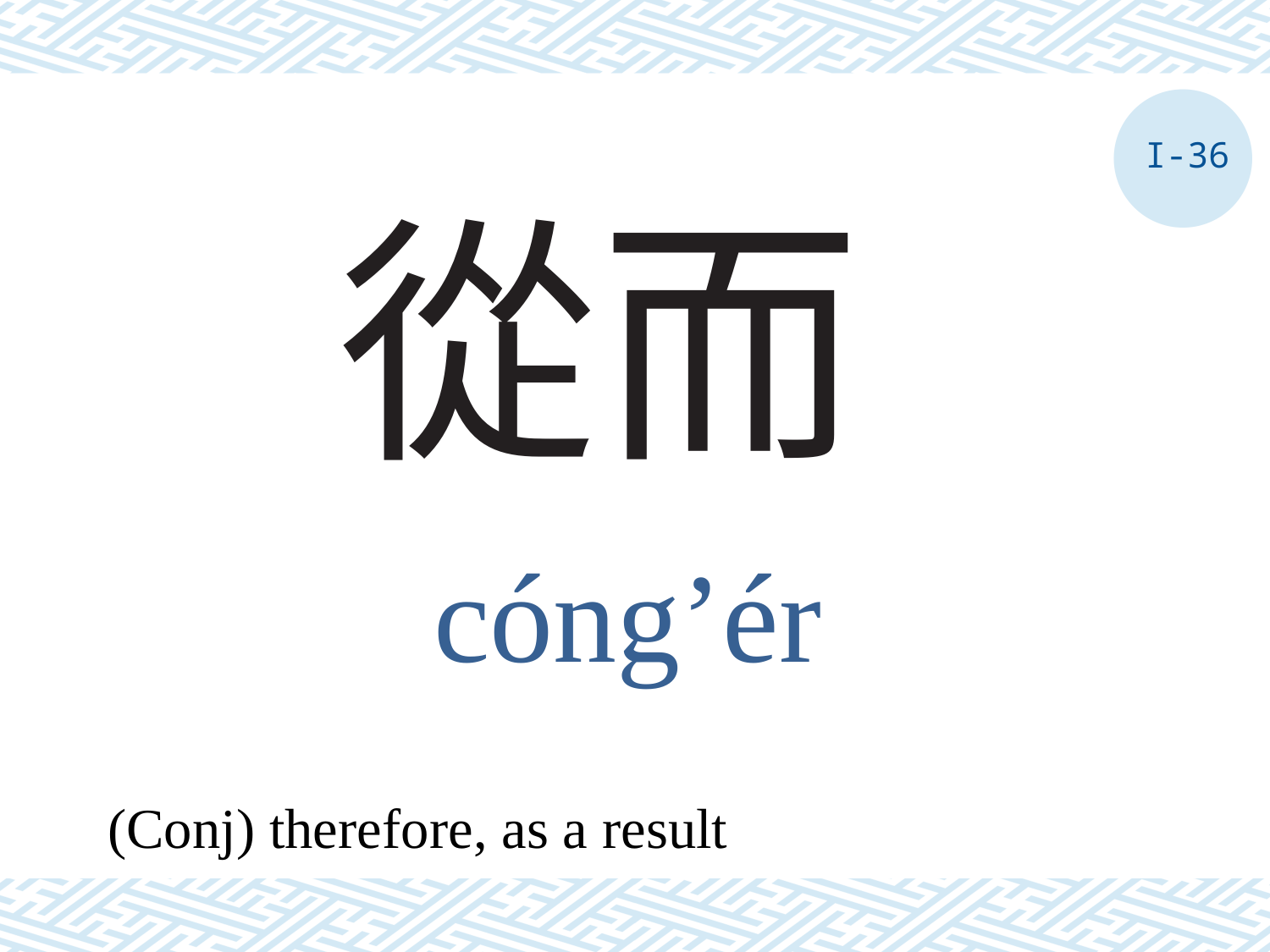

I-36

# 從而
cóng’ér
(Conj) therefore, as a result